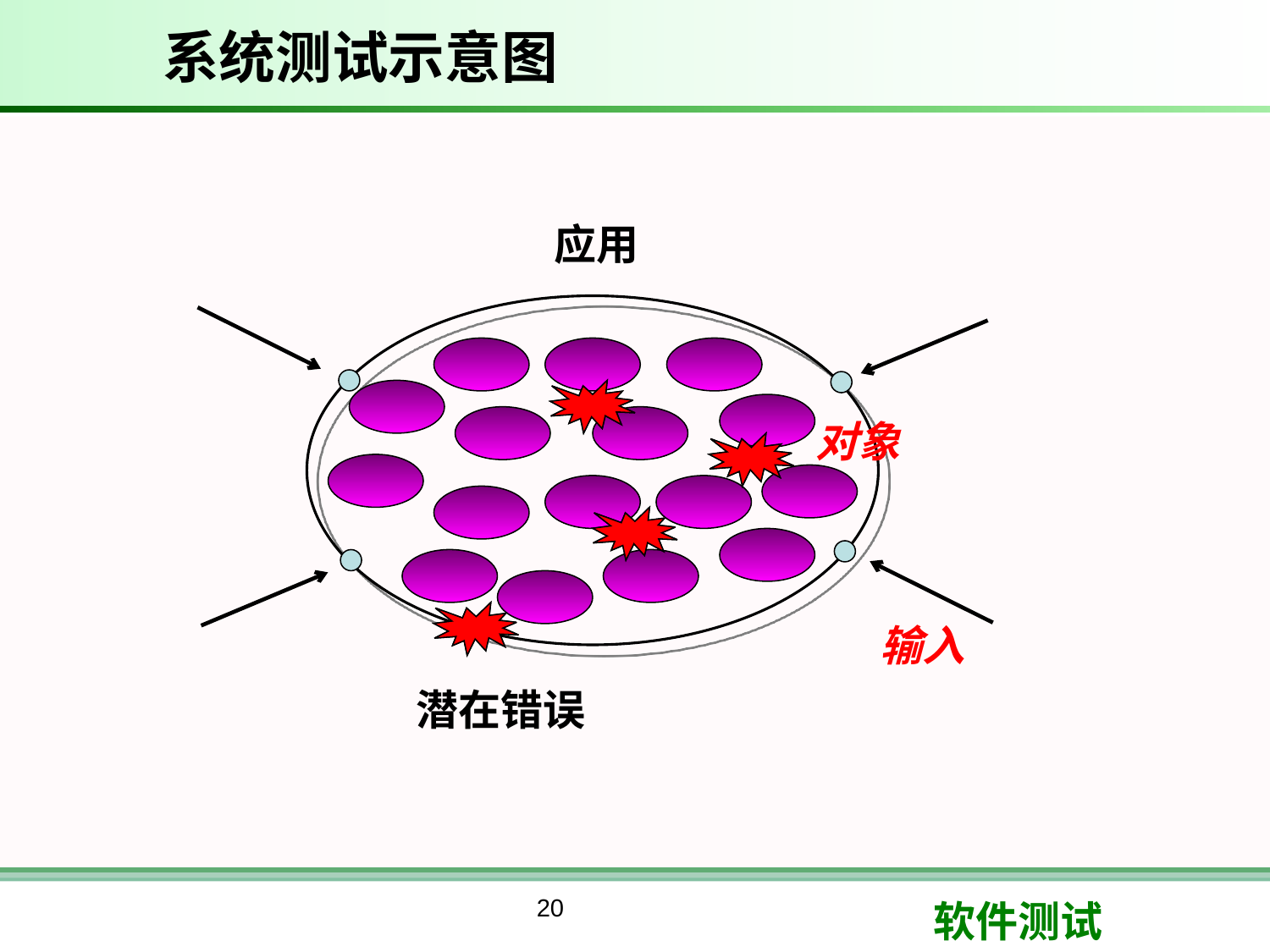

# 系统测试示意图
应用

对象

输入
潜在错误
20